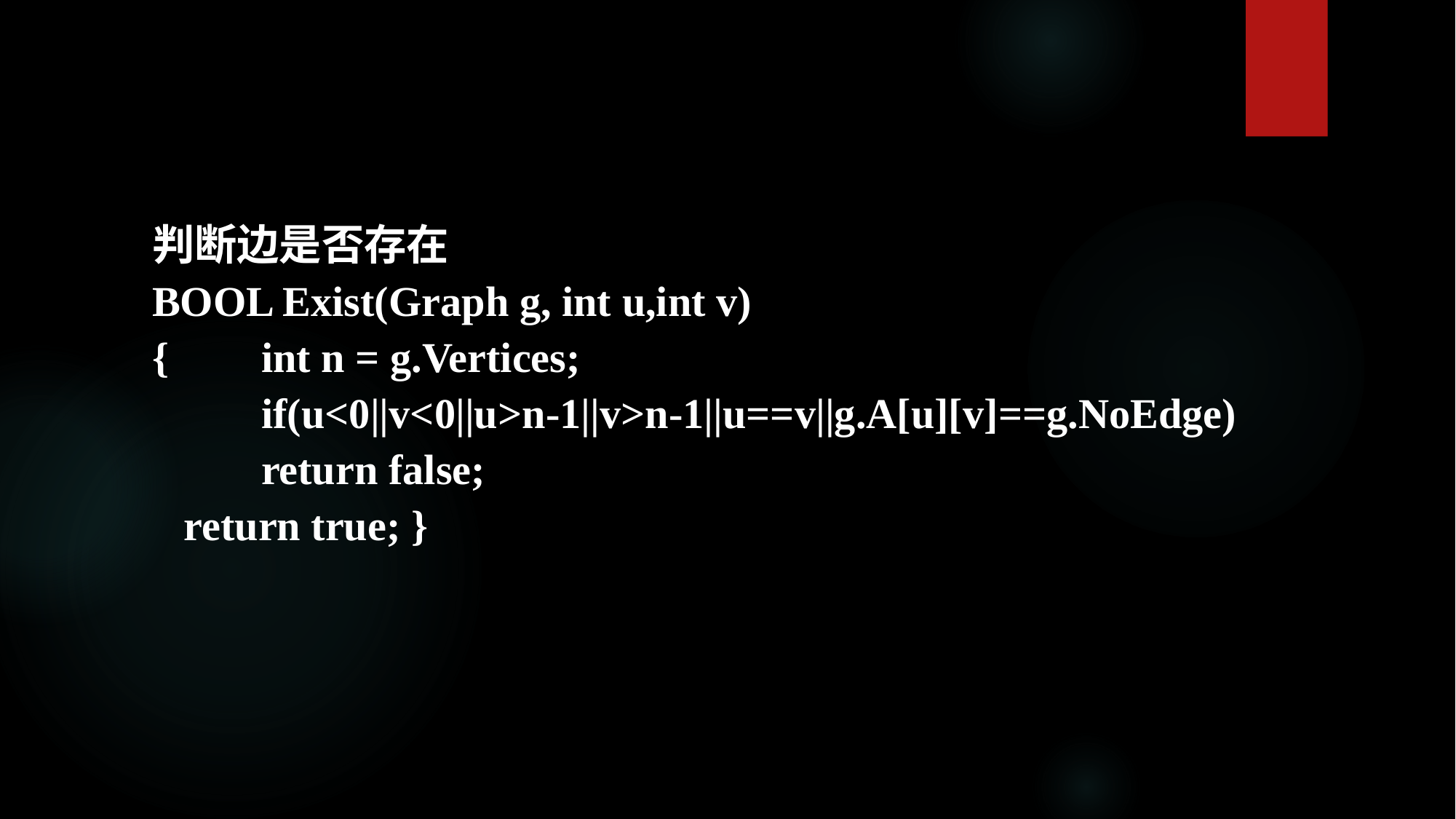

判断边是否存在
BOOL Exist(Graph g, int u,int v)
{   	int n = g.Vertices;
	if(u<0||v<0||u>n-1||v>n-1||u==v||g.A[u][v]==g.NoEdge)
      	return false;
   return true; }